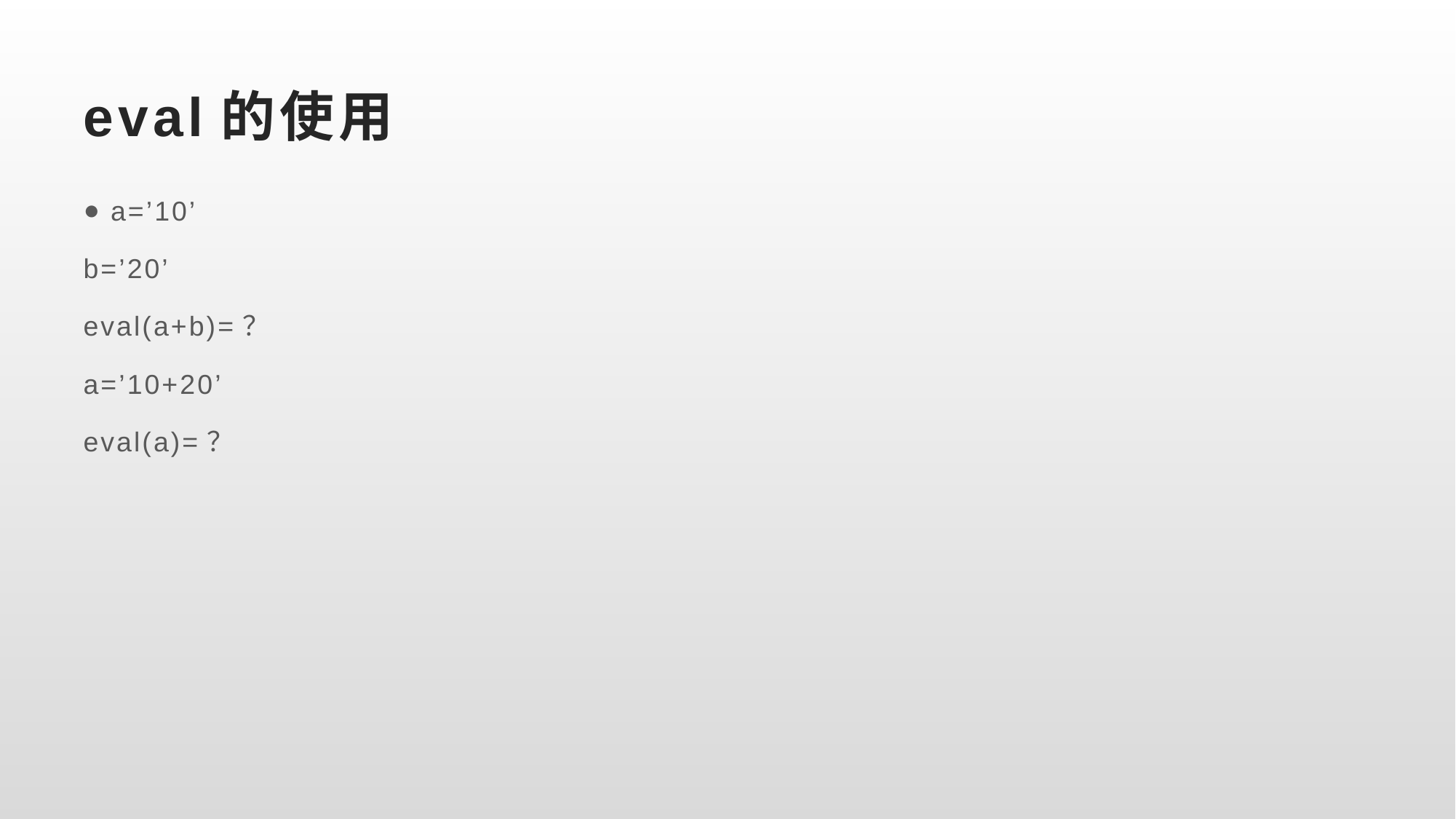

# eval的使用
a=’10’
b=’20’
eval(a+b)=？
a=’10+20’
eval(a)=？